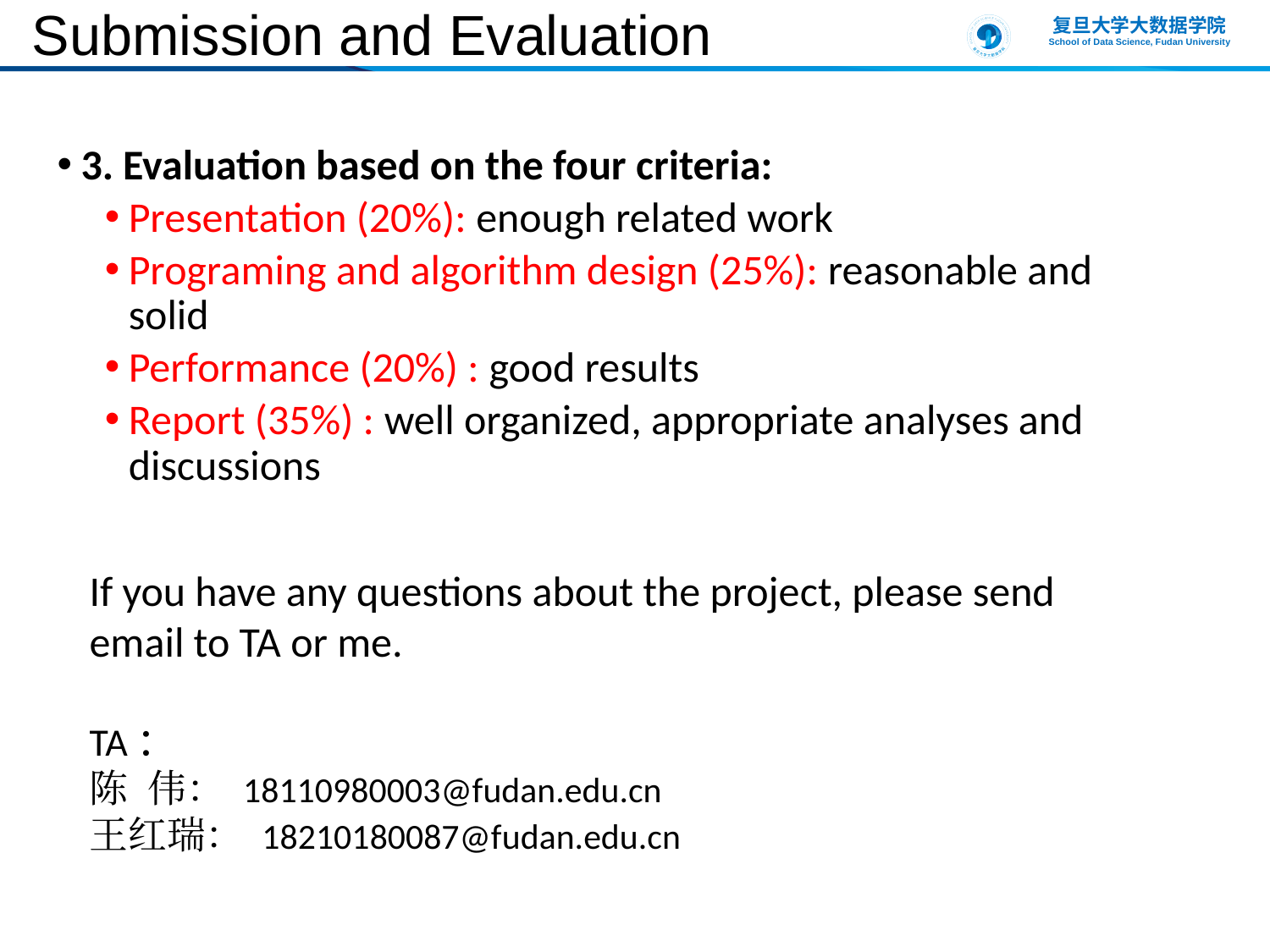

Submission and Evaluation
3. Evaluation based on the four criteria:
Presentation (20%): enough related work
Programing and algorithm design (25%): reasonable and solid
Performance (20%) : good results
Report (35%) : well organized, appropriate analyses and discussions

If you have any questions about the project, please send email to TA or me.
TA：
陈  伟： 18110980003@fudan.edu.cn
王红瑞： 18210180087@fudan.edu.cn